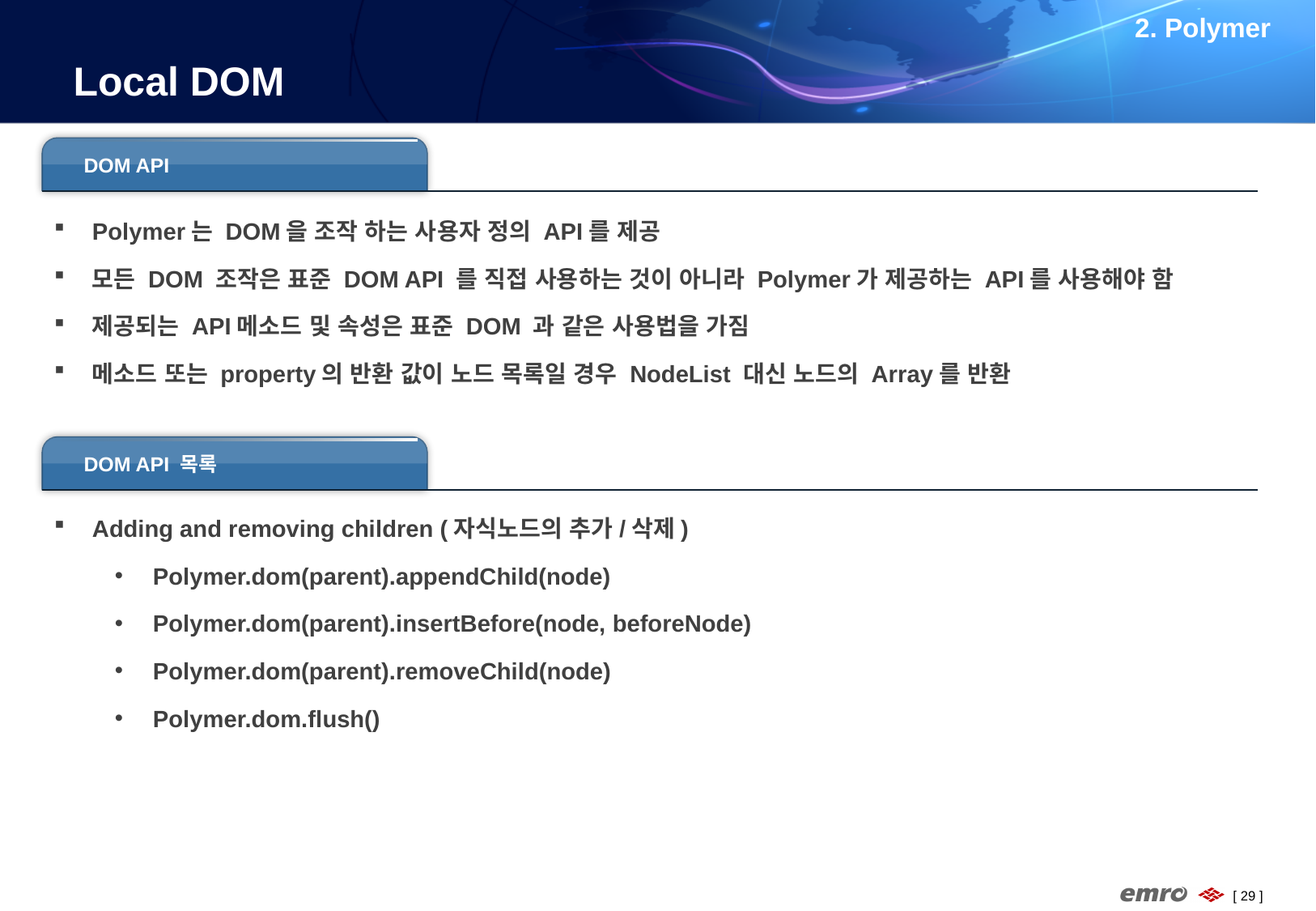

2. Polymer
# Local DOM

DOM API
Polymer는 DOM을 조작 하는 사용자 정의 API를 제공
모든 DOM 조작은 표준 DOM API 를 직접 사용하는 것이 아니라 Polymer가 제공하는 API를 사용해야 함
제공되는 API메소드 및 속성은 표준 DOM 과 같은 사용법을 가짐
메소드 또는 property의 반환 값이 노드 목록일 경우 NodeList 대신 노드의 Array를 반환

DOM API 목록
Adding and removing children (자식노드의 추가/삭제)
Polymer.dom(parent).appendChild(node)
Polymer.dom(parent).insertBefore(node, beforeNode)
Polymer.dom(parent).removeChild(node)
Polymer.dom.flush()